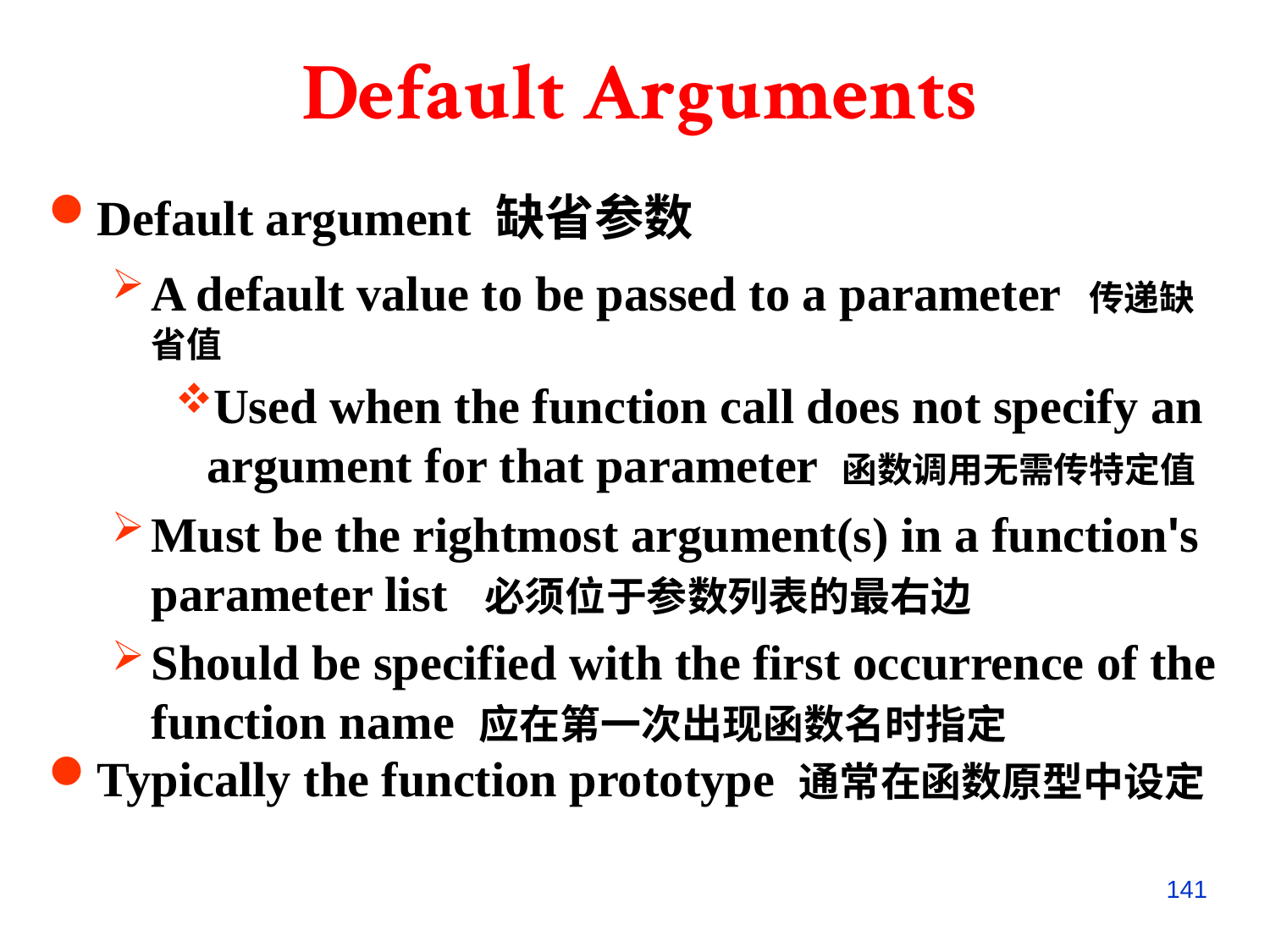

Default Arguments
Default argument 缺省参数
A default value to be passed to a parameter 传递缺省值
Used when the function call does not specify an argument for that parameter 函数调用无需传特定值
Must be the rightmost argument(s) in a function's parameter list  必须位于参数列表的最右边
Should be specified with the first occurrence of the function name 应在第一次出现函数名时指定
Typically the function prototype 通常在函数原型中设定
141